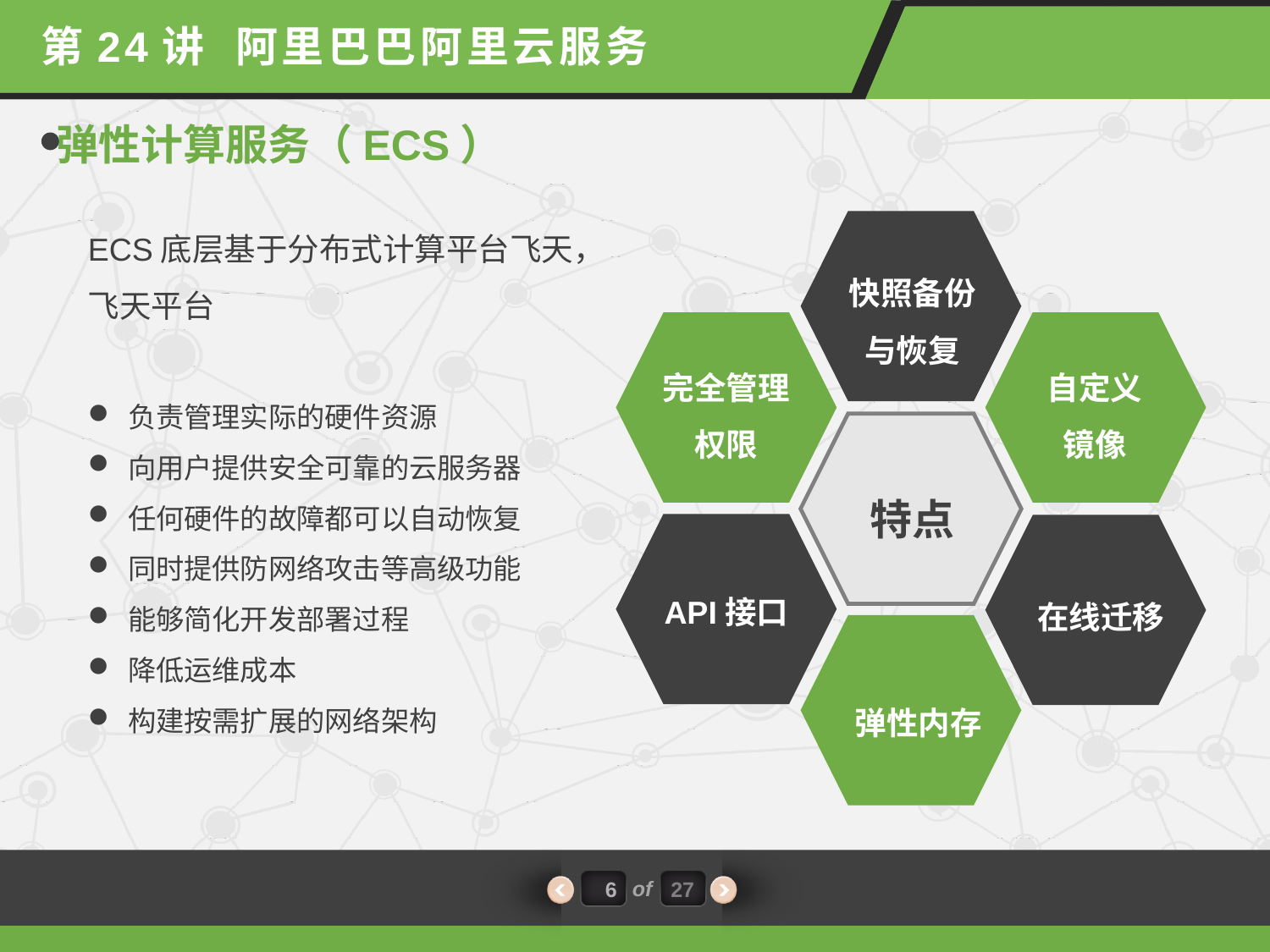

第24讲  阿里巴巴阿里云服务
弹性计算服务（ECS）

ECS底层基于分布式计算平台飞天，飞天平台

快照备份
与恢复

完全管理
权限
自定义
镜像

特点

API接口
在线迁移

弹性内存
负责管理实际的硬件资源
向用户提供安全可靠的云服务器
任何硬件的故障都可以自动恢复
同时提供防网络攻击等高级功能
能够简化开发部署过程
降低运维成本
构建按需扩展的网络架构
6